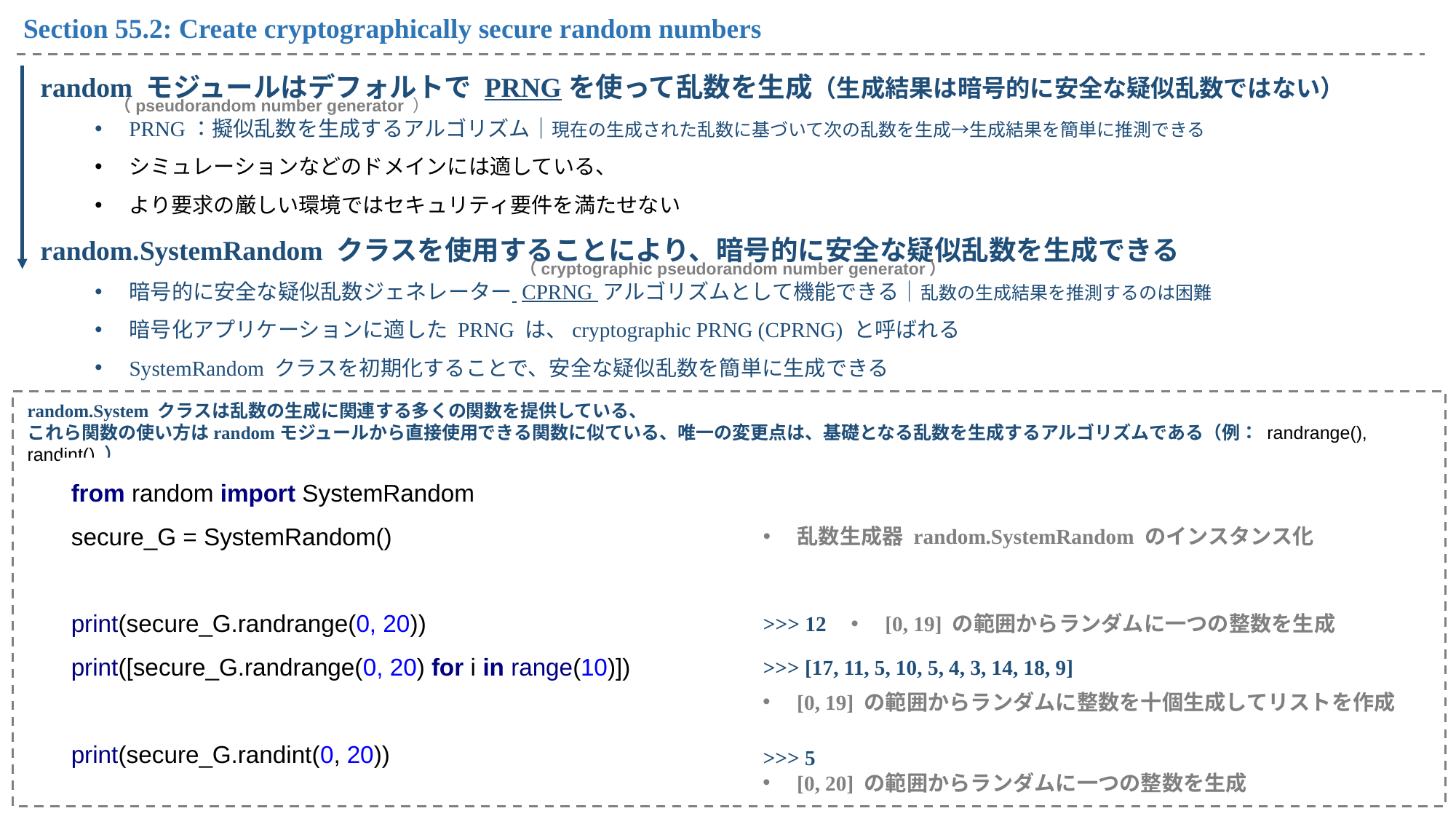

Section 55.2: Create cryptographically secure random numbers
random モジュールはデフォルトで PRNGを使って乱数を生成（生成結果は暗号的に安全な疑似乱数ではない）
PRNG：擬似乱数を生成するアルゴリズム｜現在の生成された乱数に基づいて次の乱数を生成→生成結果を簡単に推測できる
シミュレーションなどのドメインには適している、
より要求の厳しい環境ではセキュリティ要件を満たせない
（pseudorandom number generator ）
random.SystemRandom クラスを使用することにより、暗号的に安全な疑似乱数を生成できる
暗号的に安全な疑似乱数ジェネレーター CPRNG アルゴリズムとして機能できる｜乱数の生成結果を推測するのは困難
暗号化アプリケーションに適した PRNG は、cryptographic PRNG (CPRNG) と呼ばれる
SystemRandom クラスを初期化することで、安全な疑似乱数を簡単に生成できる
（cryptographic pseudorandom number generator）

random.System クラスは乱数の生成に関連する多くの関数を提供している、
これら関数の使い方はrandomモジュールから直接使用できる関数に似ている、唯一の変更点は、基礎となる乱数を生成するアルゴリズムである（例： randrange(), randint() ）
from random import SystemRandom
secure_G = SystemRandom()

print(secure_G.randrange(0, 20))
print([secure_G.randrange(0, 20) for i in range(10)])
print(secure_G.randint(0, 20))
乱数生成器 random.SystemRandom のインスタンス化
>>> 12
[0, 19] の範囲からランダムに一つの整数を生成
>>> [17, 11, 5, 10, 5, 4, 3, 14, 18, 9]
[0, 19] の範囲からランダムに整数を十個生成してリストを作成
>>> 5
[0, 20] の範囲からランダムに一つの整数を生成